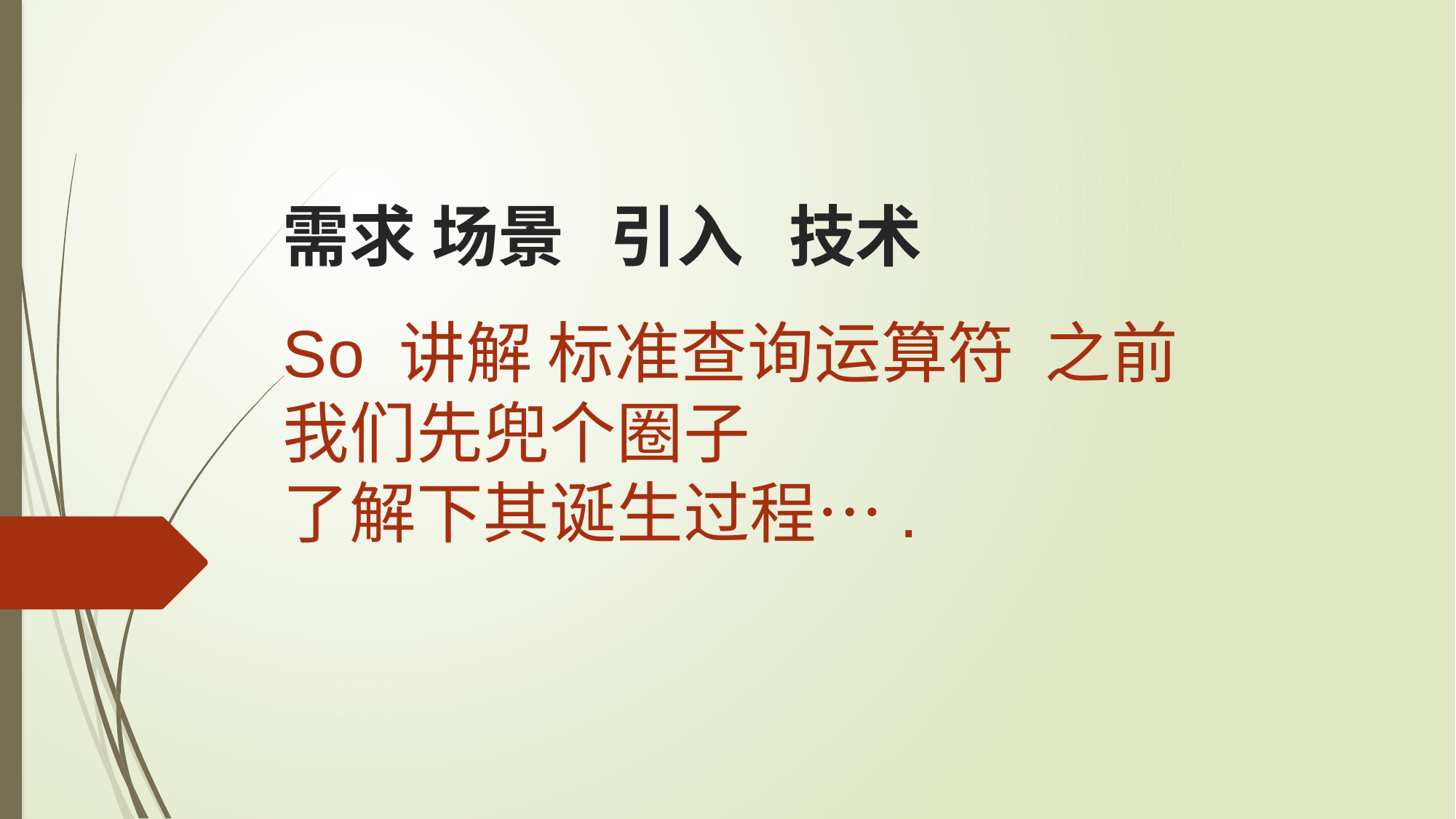

需求 场景   引入   技术

So 讲解 标准查询运算符  之前
我们先兜个圈子
了解下其诞生过程….